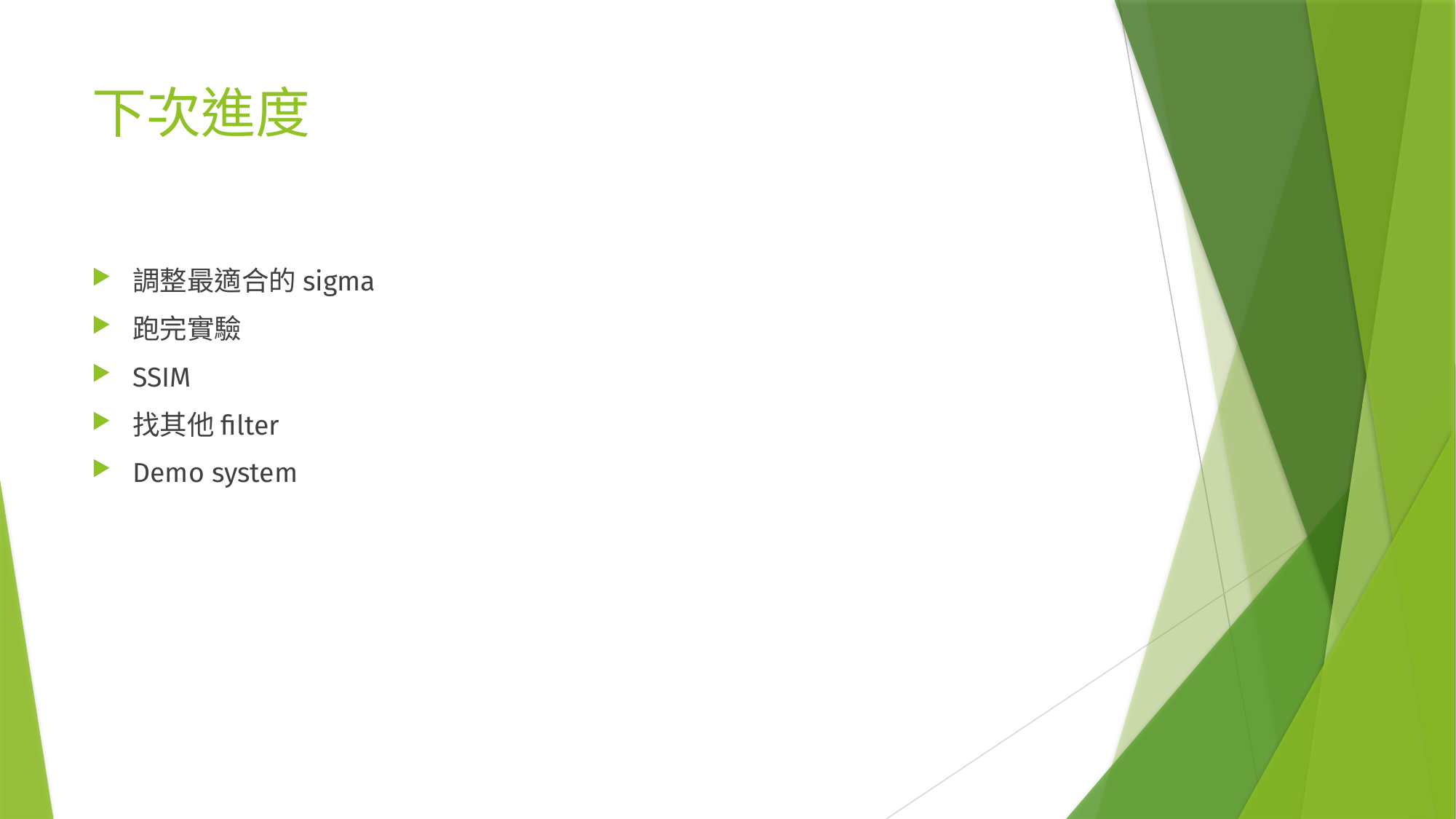

# 下次進度
調整最適合的sigma
跑完實驗
SSIM
找其他filter
Demo system